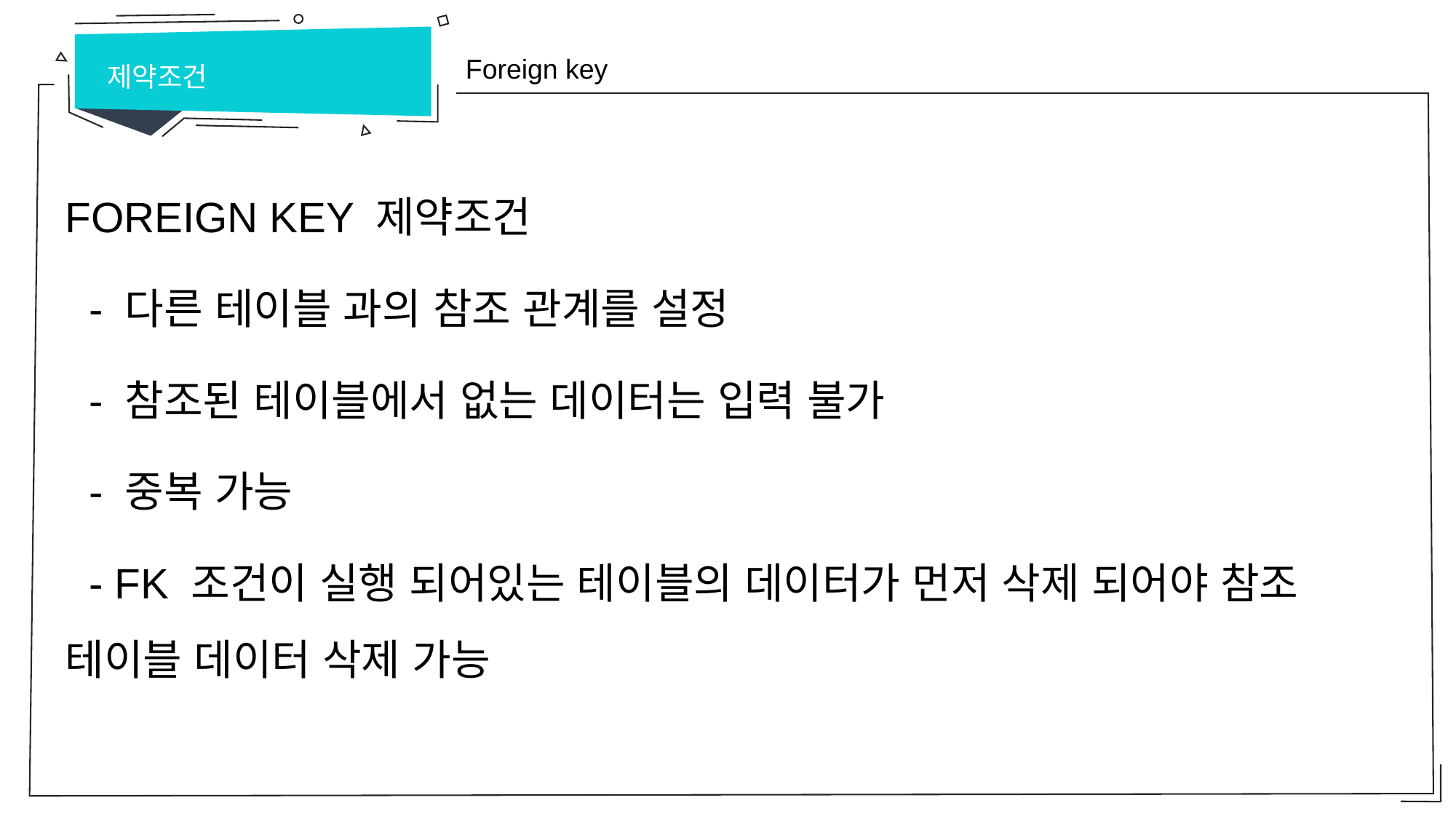

제약조건
Foreign key
FOREIGN KEY 제약조건
  - 다른 테이블 과의 참조 관계를 설정
  - 참조된 테이블에서 없는 데이터는 입력 불가
  - 중복 가능
  - FK 조건이 실행 되어있는 테이블의 데이터가 먼저 삭제 되어야 참조 테이블 데이터 삭제 가능